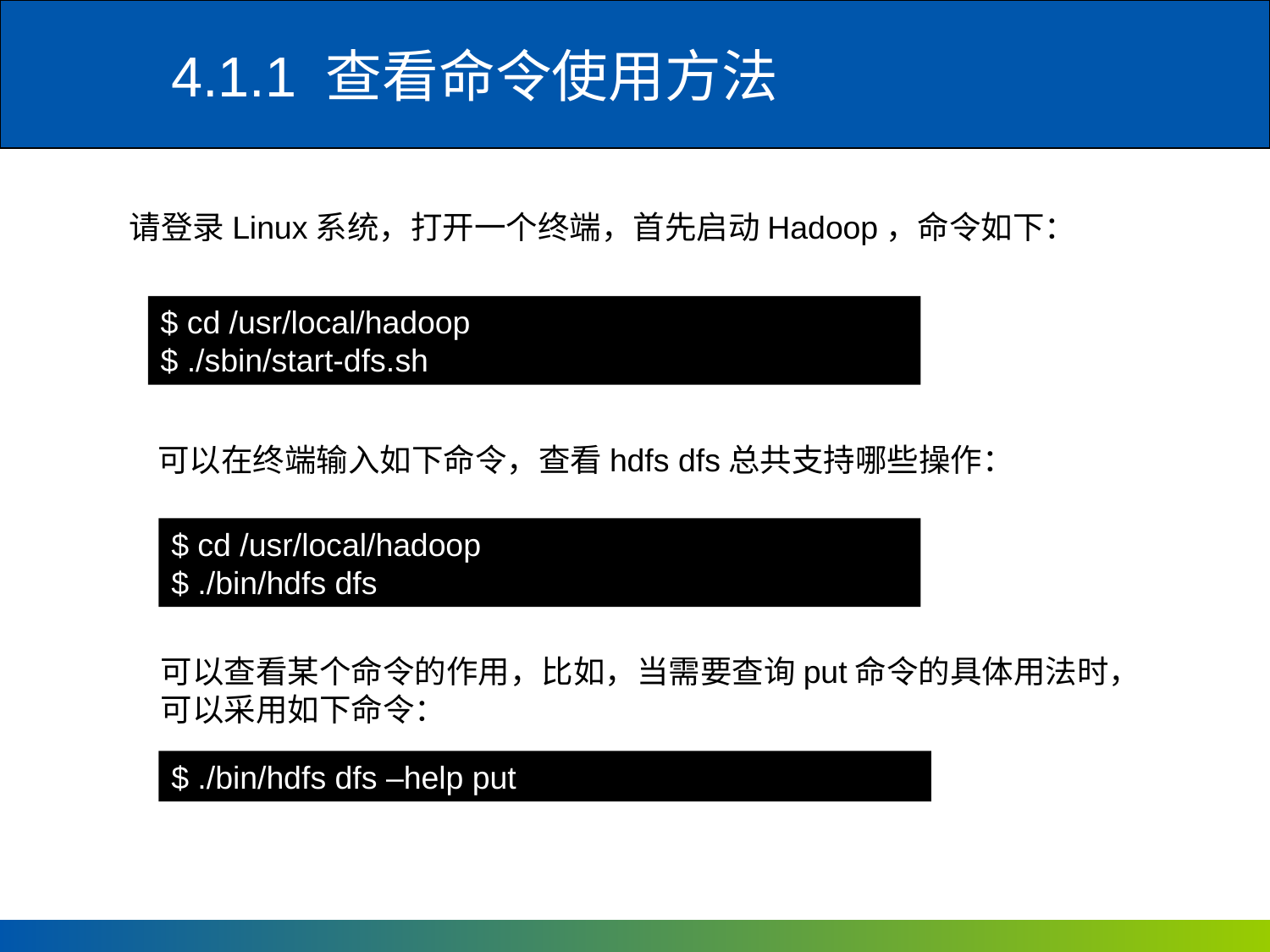

4.1.1 查看命令使用方法
请登录Linux系统，打开一个终端，首先启动Hadoop，命令如下：
$ cd /usr/local/hadoop
$ ./sbin/start-dfs.sh
可以在终端输入如下命令，查看hdfs dfs总共支持哪些操作：
$ cd /usr/local/hadoop
$ ./bin/hdfs dfs
可以查看某个命令的作用，比如，当需要查询put命令的具体用法时，可以采用如下命令：
$ ./bin/hdfs dfs –help put